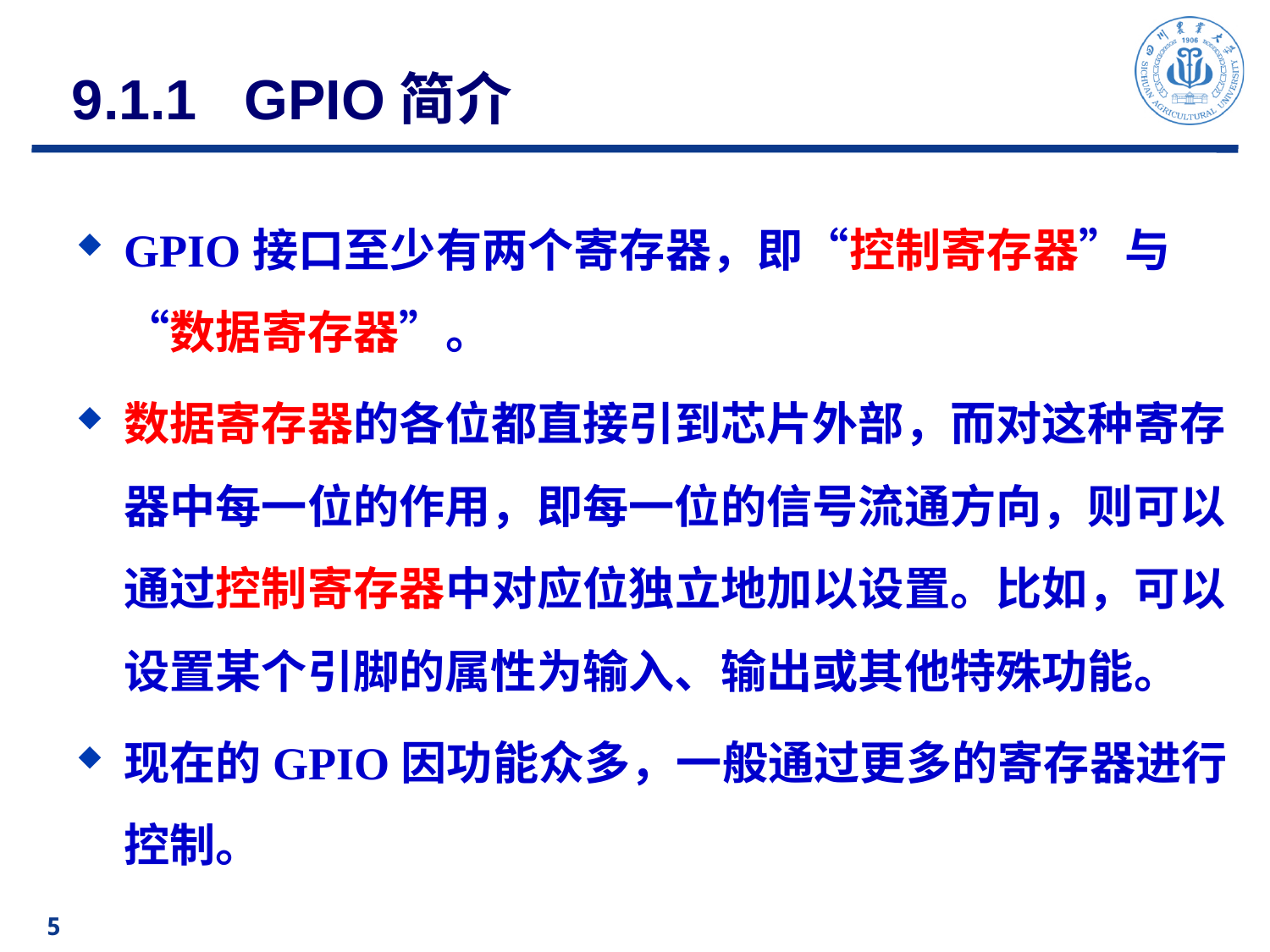

9.1.1   GPIO简介
GPIO接口至少有两个寄存器，即“控制寄存器”与“数据寄存器”。
数据寄存器的各位都直接引到芯片外部，而对这种寄存器中每一位的作用，即每一位的信号流通方向，则可以通过控制寄存器中对应位独立地加以设置。比如，可以设置某个引脚的属性为输入、输出或其他特殊功能。
现在的GPIO因功能众多，一般通过更多的寄存器进行控制。